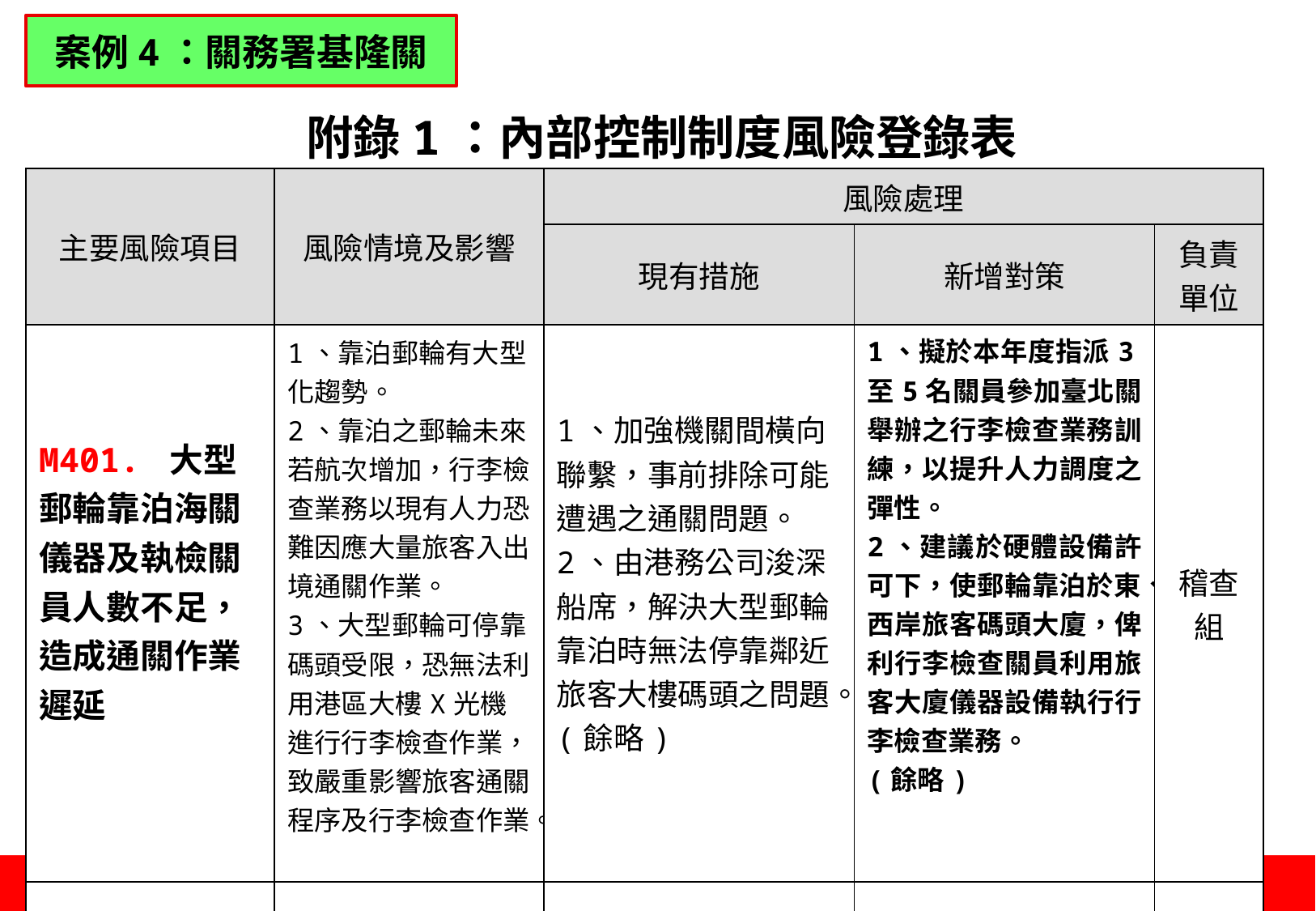

案例4：關務署基隆關
附錄1：內部控制制度風險登錄表
| 主要風險項目 | 風險情境及影響 | 風險處理 |  |  |
| --- | --- | --- | --- | --- |
|  |  | 現有措施 | 新增對策 | 負責 單位 |
| M401. 大型郵輪靠泊海關儀器及執檢關員人數不足，造成通關作業遲延 | 1、靠泊郵輪有大型化趨勢。 2、靠泊之郵輪未來若航次增加，行李檢查業務以現有人力恐難因應大量旅客入出境通關作業。 3、大型郵輪可停靠碼頭受限，恐無法利用港區大樓X光機進行行李檢查作業，致嚴重影響旅客通關程序及行李檢查作業。 | 1、加強機關間橫向聯繫，事前排除可能遭遇之通關問題。 2、由港務公司浚深船席，解決大型郵輪靠泊時無法停靠鄰近旅客大樓碼頭之問題。 (餘略) | 1、擬於本年度指派3至5名關員參加臺北關舉辦之行李檢查業務訓練，以提升人力調度之彈性。 2、建議於硬體設備許可下，使郵輪靠泊於東、西岸旅客碼頭大廈，俾利行李檢查關員利用旅客大廈儀器設備執行行李檢查業務。 (餘略) | 稽查組 |
| … | … | … | … | … |
113
113